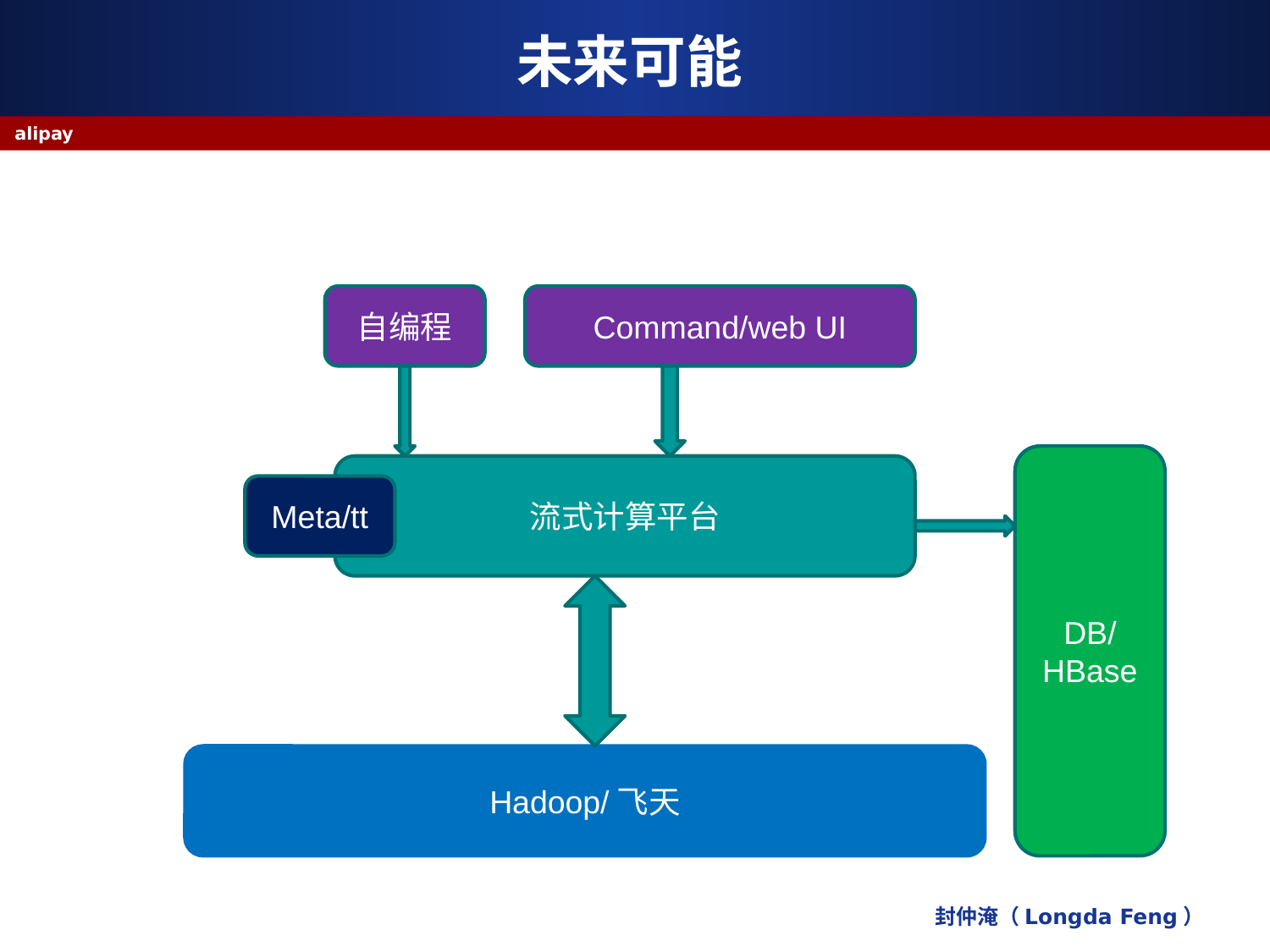

# 未来可能
alipay

自编程
Command/web UI

DB/
HBase
流式计算平台
Meta/tt

Hadoop/飞天
封仲淹（Longda Feng）